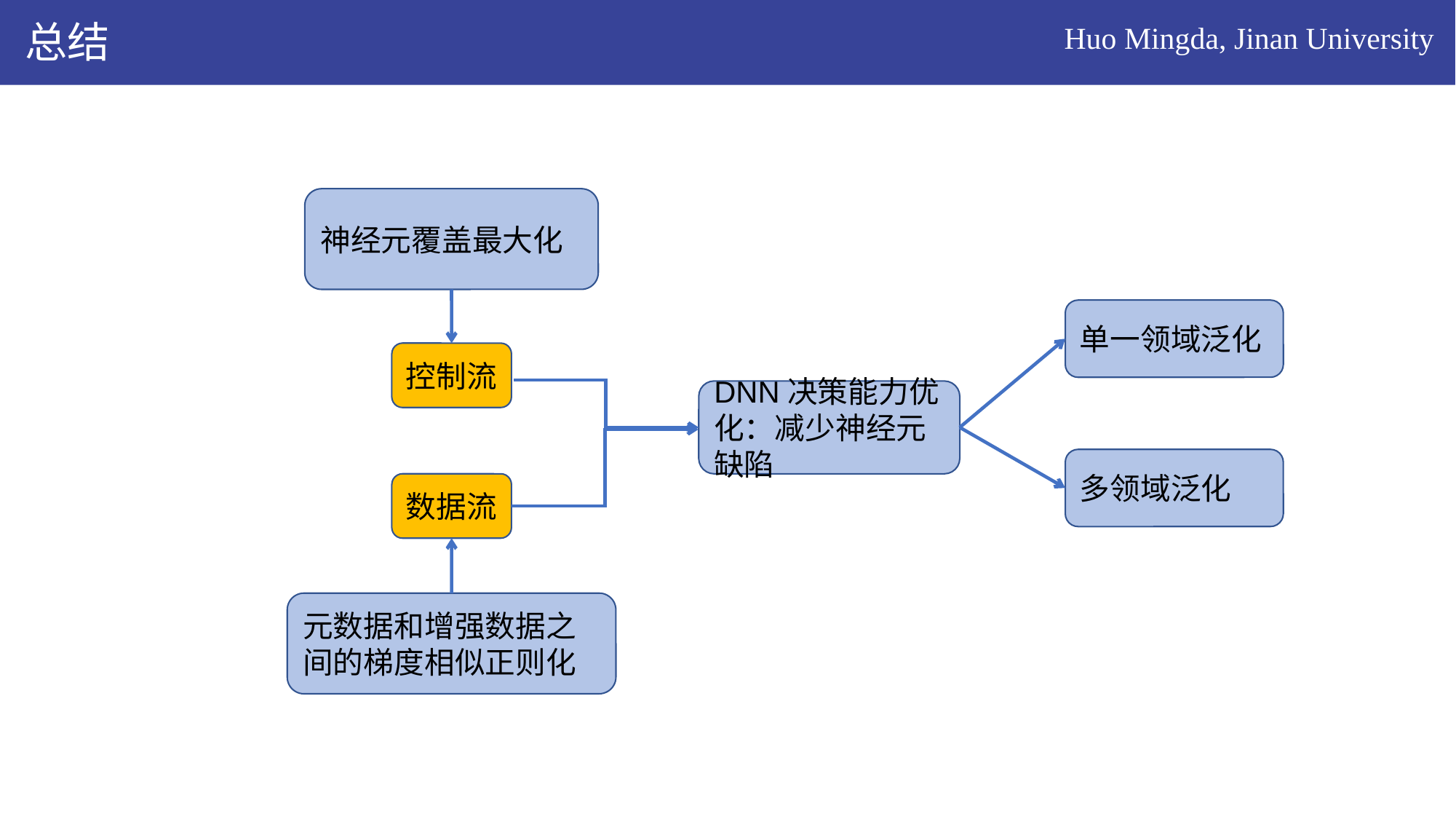

总结

Huo Mingda, Jinan University
神经元覆盖最大化
单一领域泛化
控制流
DNN决策能力优化：减少神经元缺陷
多领域泛化
数据流
元数据和增强数据之间的梯度相似正则化